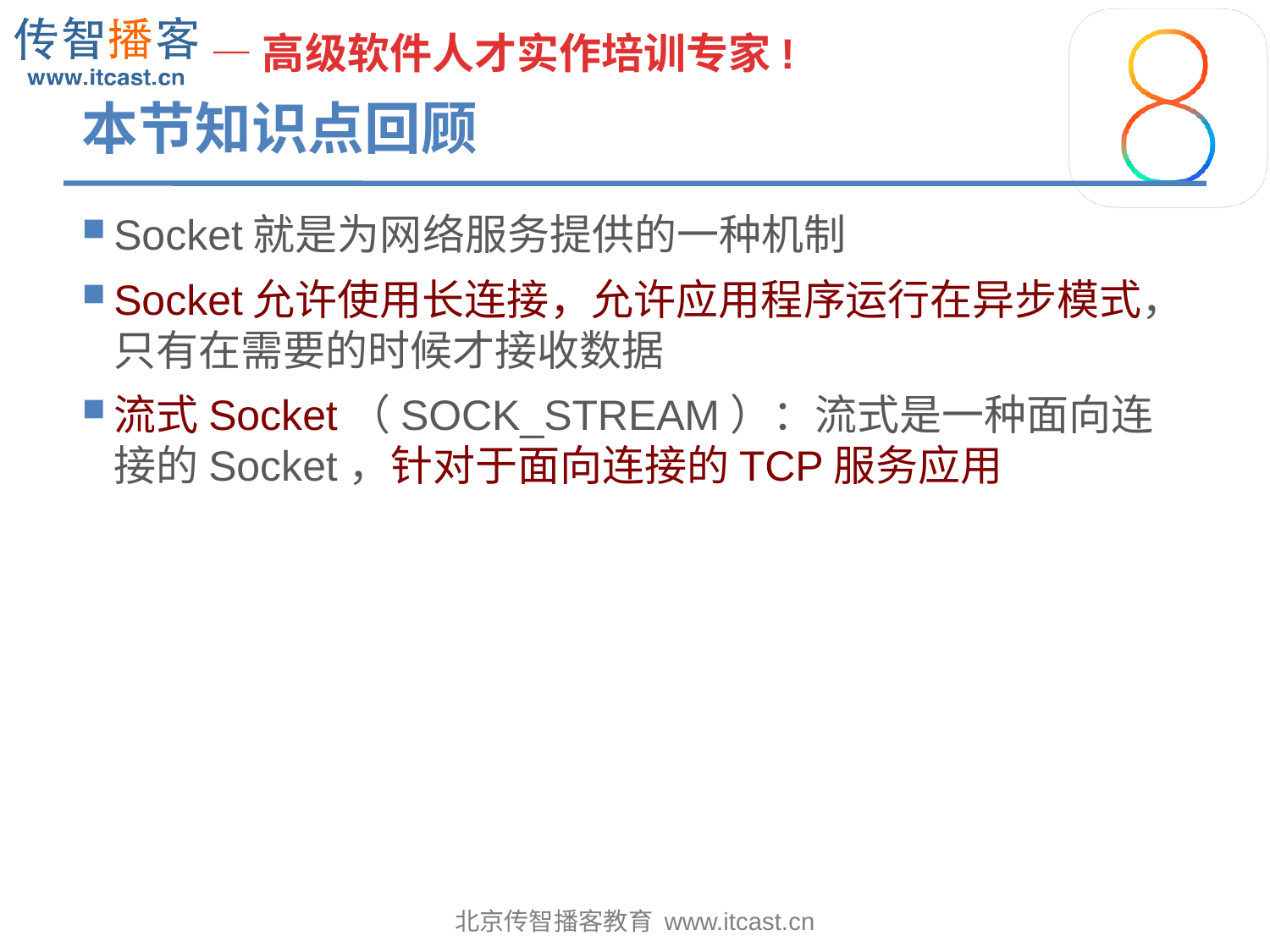

# 本节知识点回顾
Socket就是为网络服务提供的一种机制
Socket允许使用长连接，允许应用程序运行在异步模式，只有在需要的时候才接收数据
流式Socket（SOCK_STREAM）：流式是一种面向连接的Socket，针对于面向连接的TCP服务应用